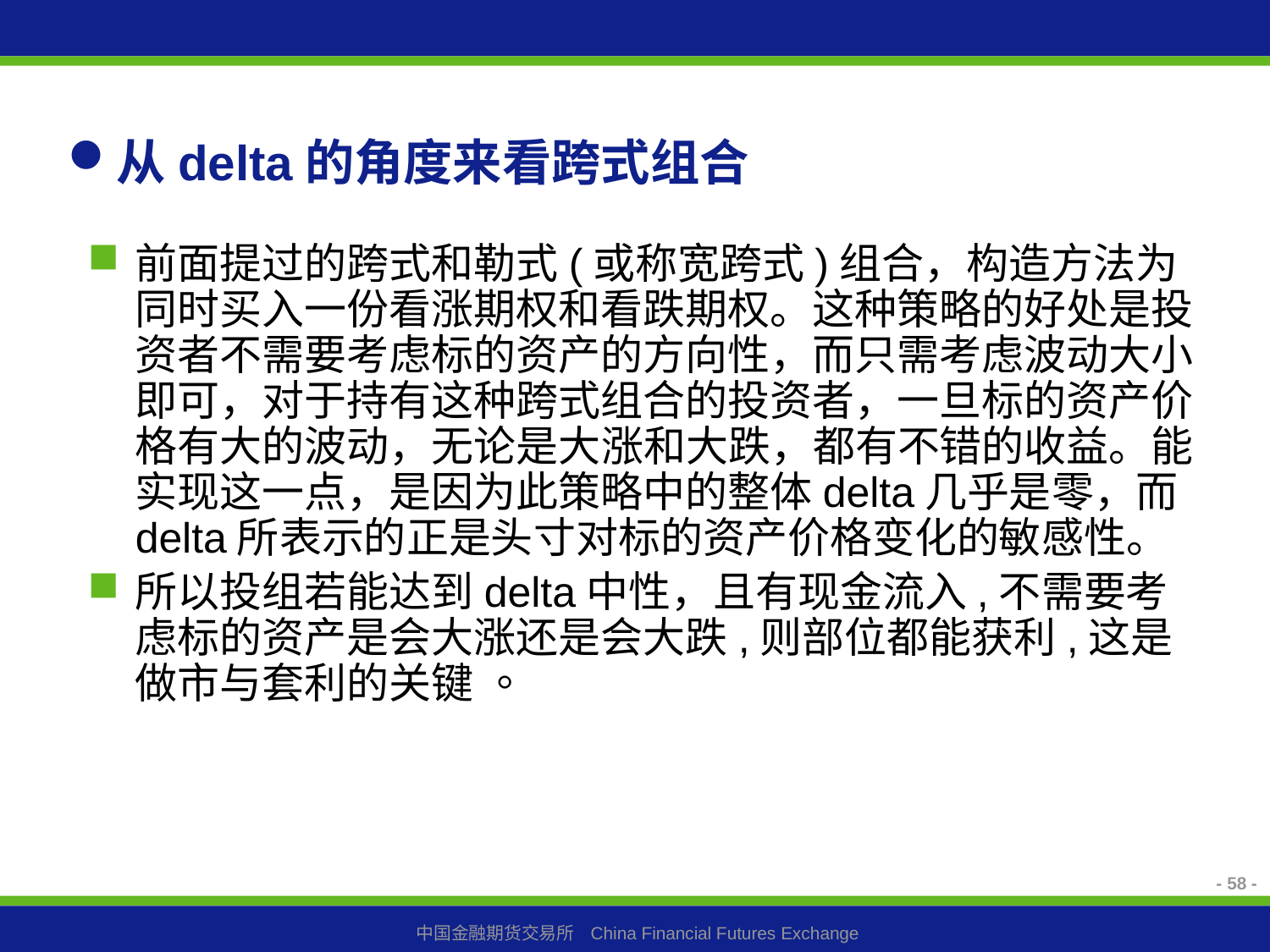

# 从delta的角度来看跨式组合
前面提过的跨式和勒式(或称宽跨式)组合，构造方法为同时买入一份看涨期权和看跌期权。这种策略的好处是投资者不需要考虑标的资产的方向性，而只需考虑波动大小即可，对于持有这种跨式组合的投资者，一旦标的资产价格有大的波动，无论是大涨和大跌，都有不错的收益。能实现这一点，是因为此策略中的整体delta几乎是零，而delta所表示的正是头寸对标的资产价格变化的敏感性。
所以投组若能达到delta中性，且有现金流入,不需要考虑标的资产是会大涨还是会大跌,则部位都能获利,这是做市与套利的关键 。
- 58 -